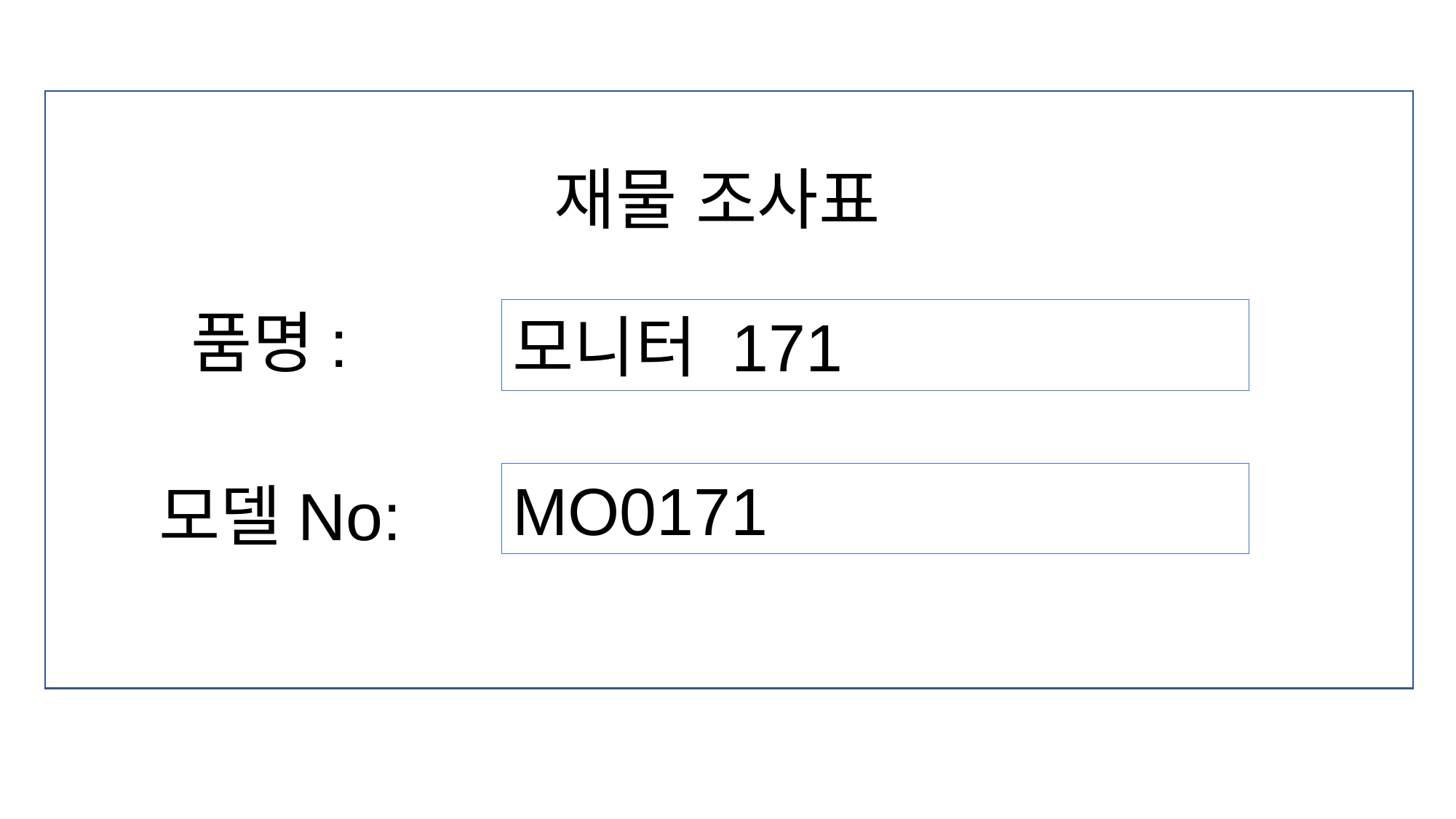

재물 조사표
품명:
모니터 171
MO0171
모델No: